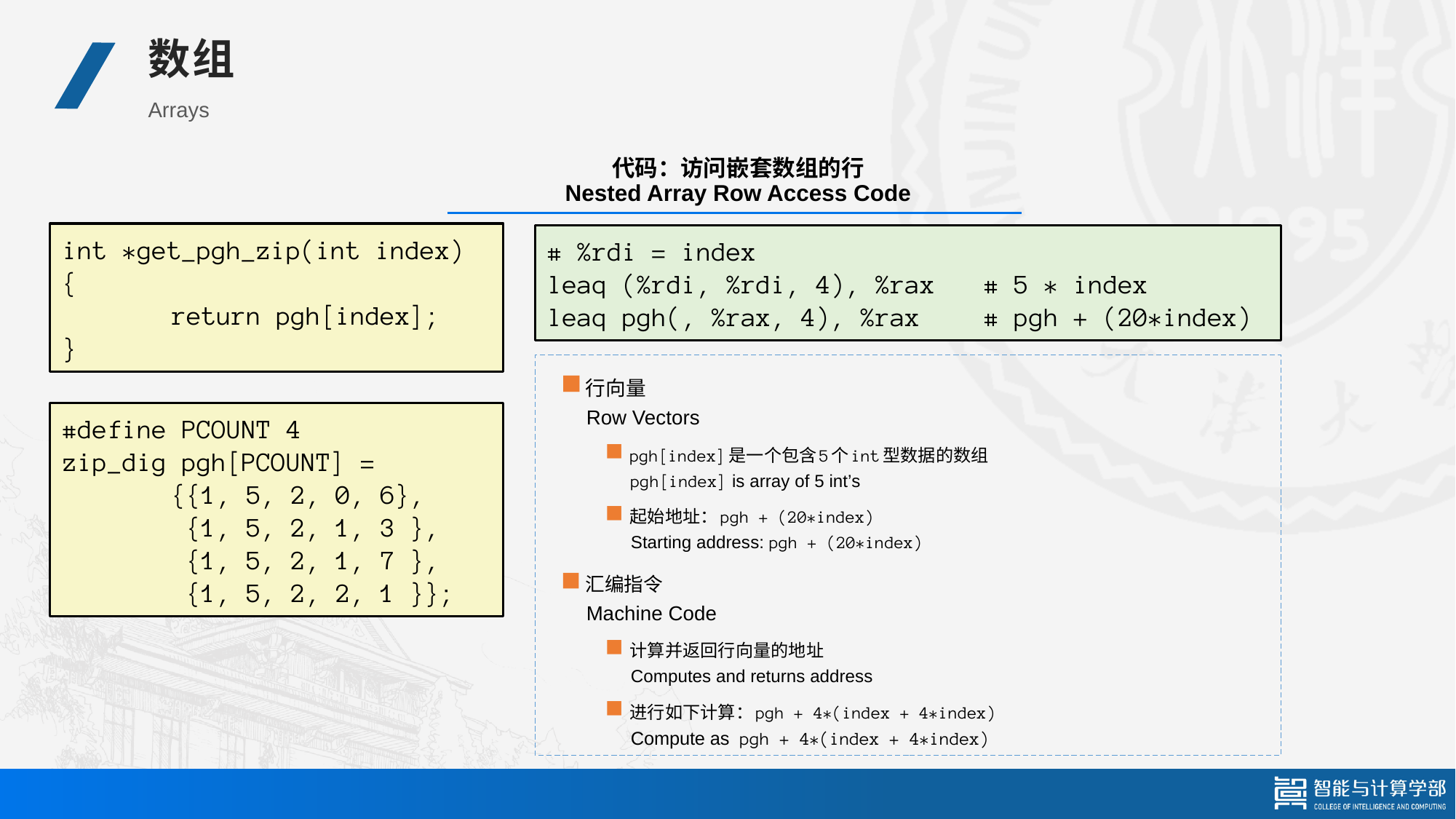

数组
Arrays
# 代码：访问嵌套数组的行 Nested Array Row Access Code
int *get_pgh_zip(int index)
{
	return pgh[index];
}
# %rdi = index
leaq (%rdi, %rdi, 4), %rax 	# 5 * index
leaq pgh(, %rax, 4), %rax 	# pgh + (20*index)
行向量
Row Vectors
pgh[index]是一个包含5个int型数据的数组
pgh[index] is array of 5 int’s
起始地址：pgh + (20*index)
Starting address: pgh + (20*index)
汇编指令
Machine Code
计算并返回行向量的地址
Computes and returns address
进行如下计算：pgh + 4*(index + 4*index)
Compute as  pgh + 4*(index + 4*index)
#define PCOUNT 4
zip_dig pgh[PCOUNT] =
	{{1, 5, 2, 0, 6},
	 {1, 5, 2, 1, 3 },
	 {1, 5, 2, 1, 7 },
	 {1, 5, 2, 2, 1 }};